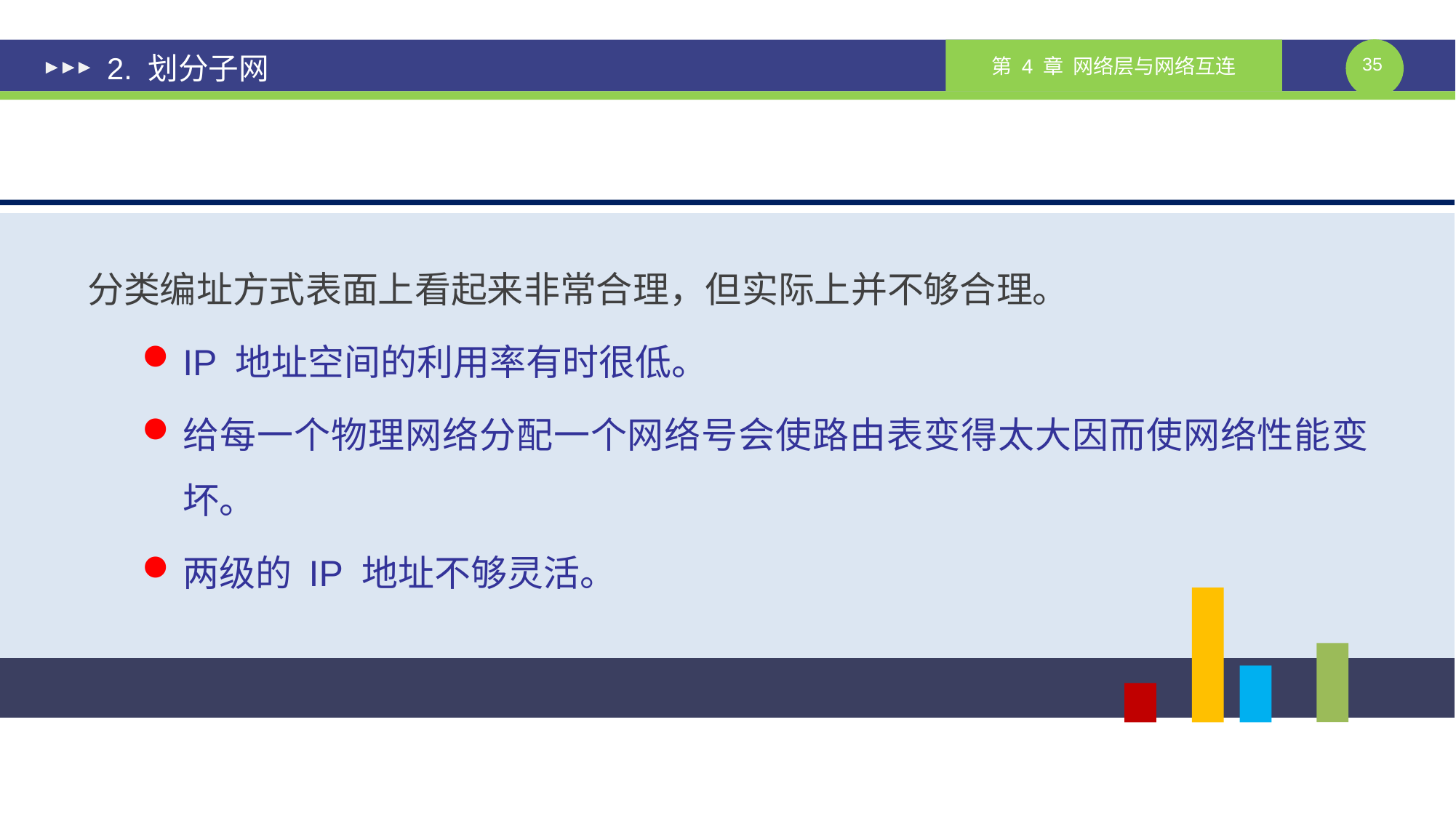

# 2. 划分子网

分类编址方式表面上看起来非常合理，但实际上并不够合理。
IP 地址空间的利用率有时很低。
给每一个物理网络分配一个网络号会使路由表变得太大因而使网络性能变坏。
两级的 IP 地址不够灵活。

课件制作人：谢钧  谢希仁